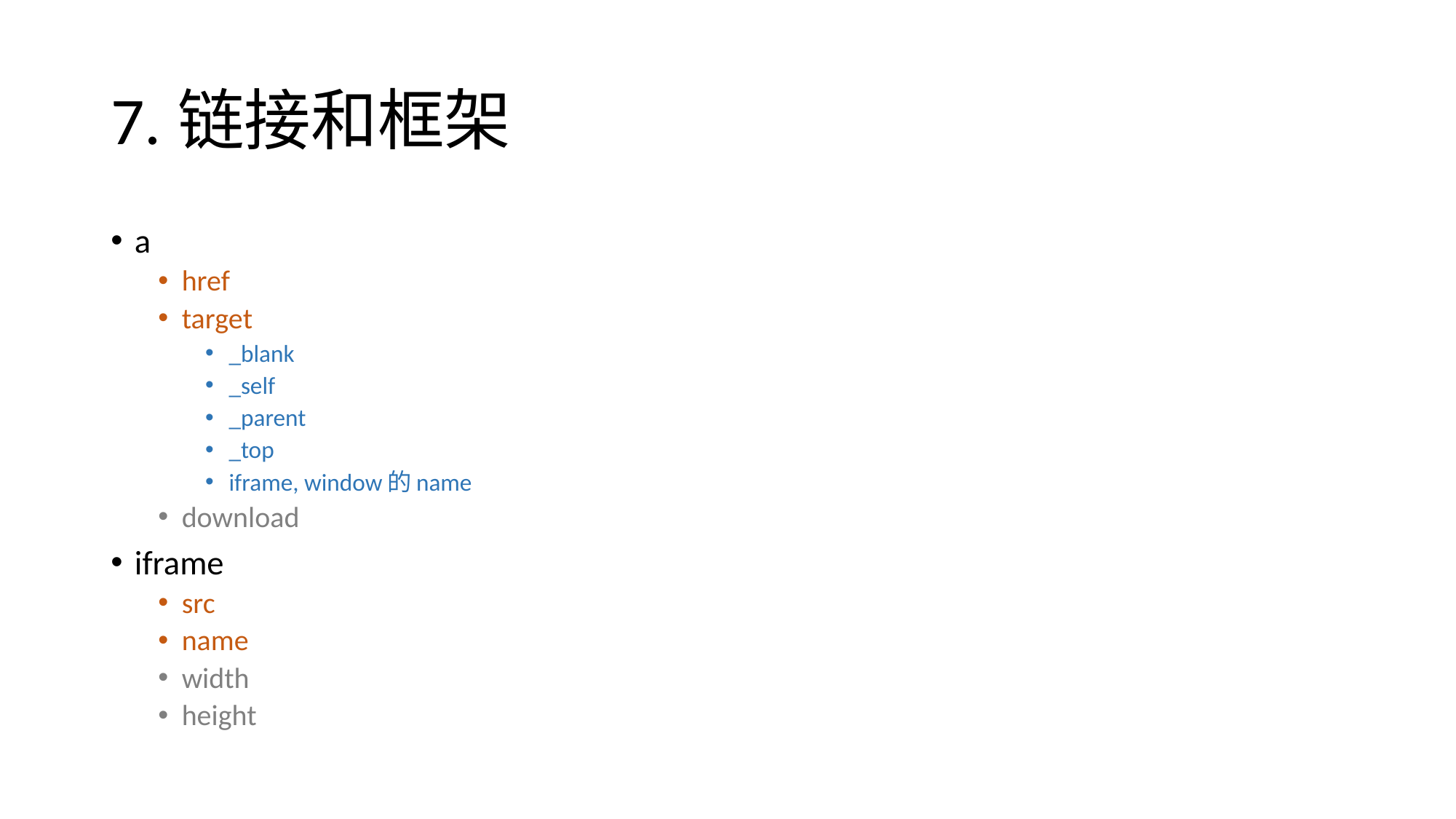

# 7.链接和框架
a
href
target
_blank
_self
_parent
_top
iframe, window的name
download
iframe
src
name
width
height